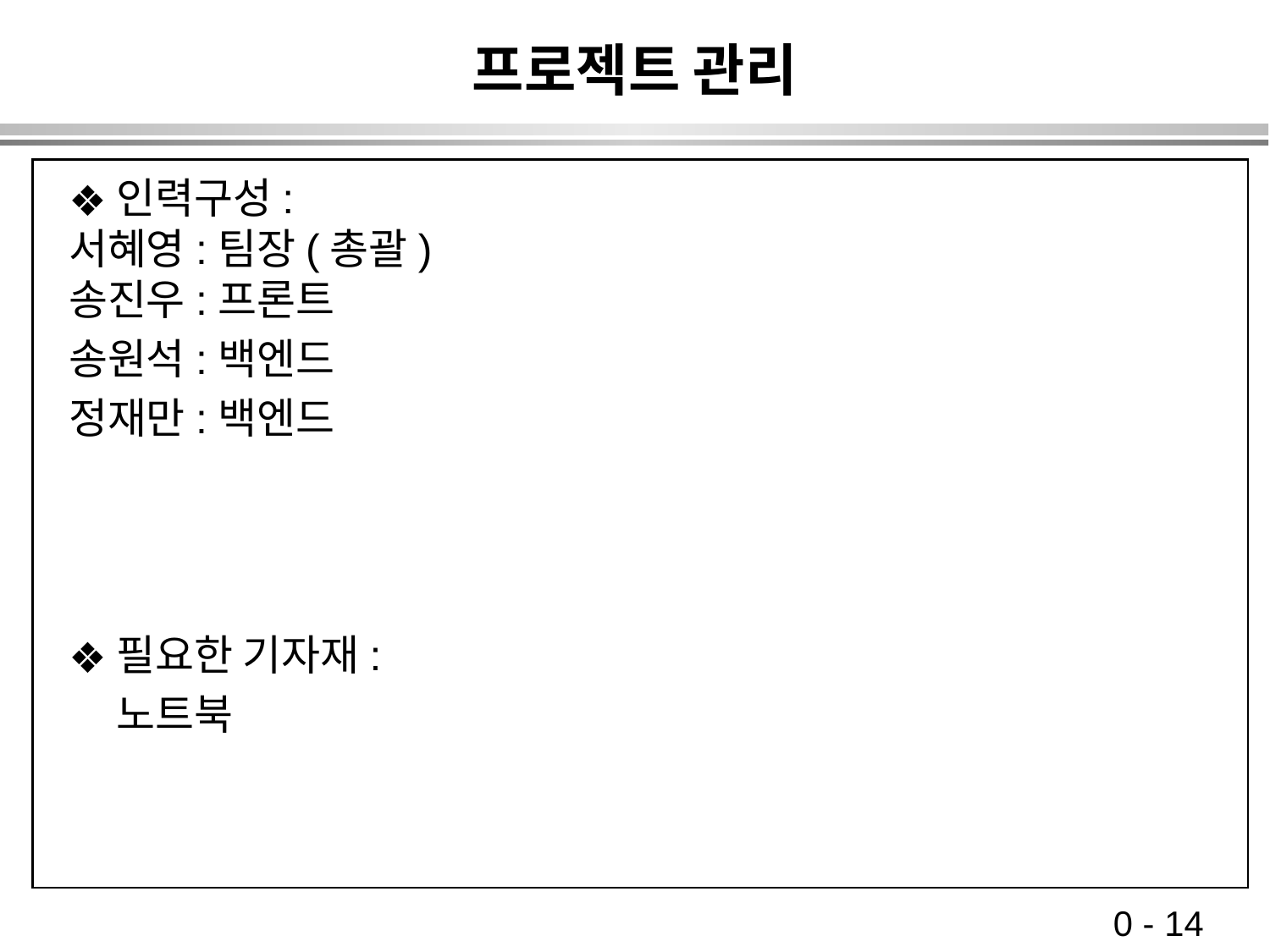

# 프로젝트 관리
인력구성:
서혜영:팀장(총괄)
송진우:프론트
송원석:백엔드
정재만:백엔드

필요한 기자재:
노트북